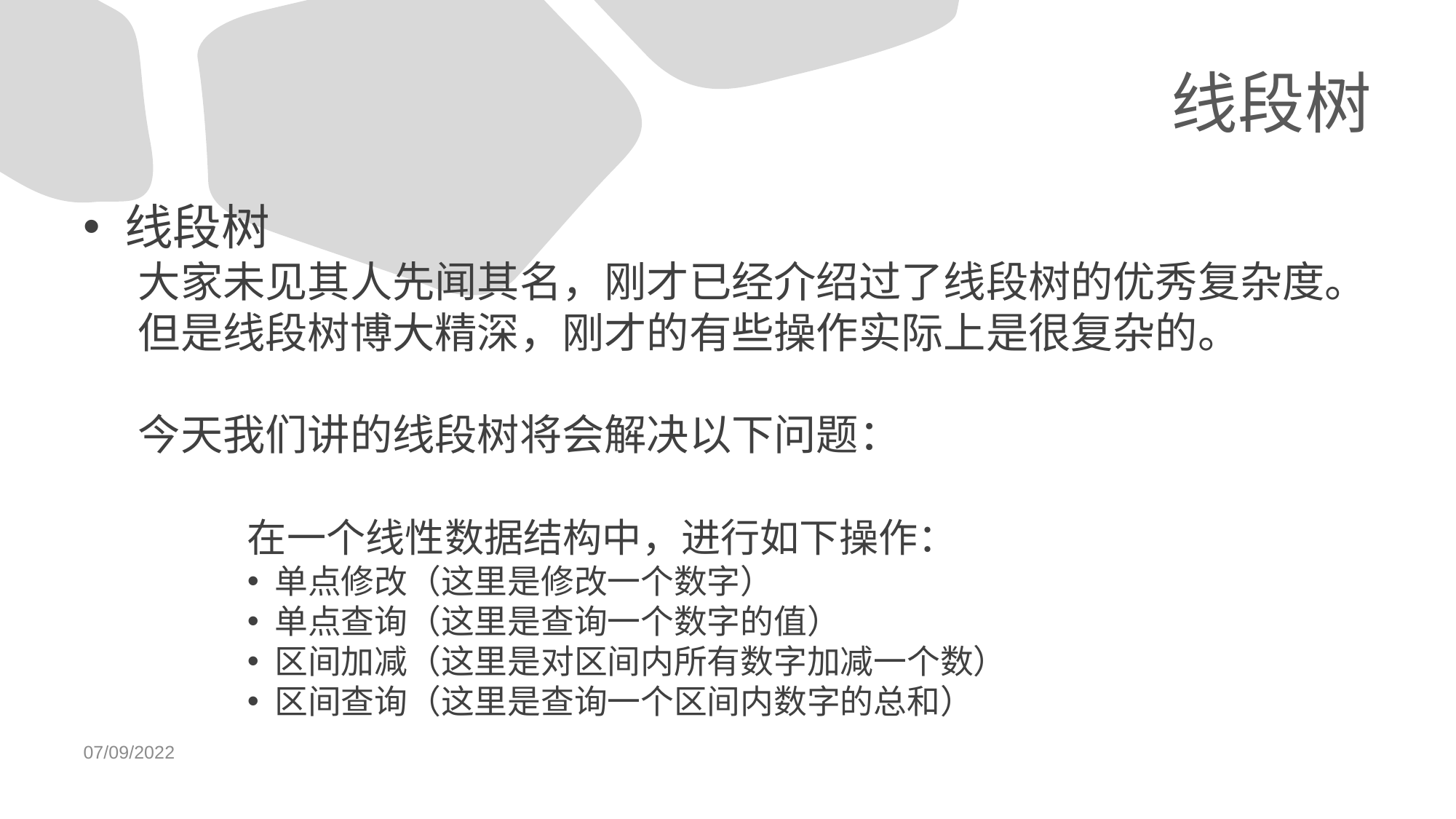

# 线段树
线段树
大家未见其人先闻其名，刚才已经介绍过了线段树的优秀复杂度。
但是线段树博大精深，刚才的有些操作实际上是很复杂的。

今天我们讲的线段树将会解决以下问题：

	在一个线性数据结构中，进行如下操作：
单点修改（这里是修改一个数字）
单点查询（这里是查询一个数字的值）
区间加减（这里是对区间内所有数字加减一个数）
区间查询（这里是查询一个区间内数字的总和）
07/09/2022